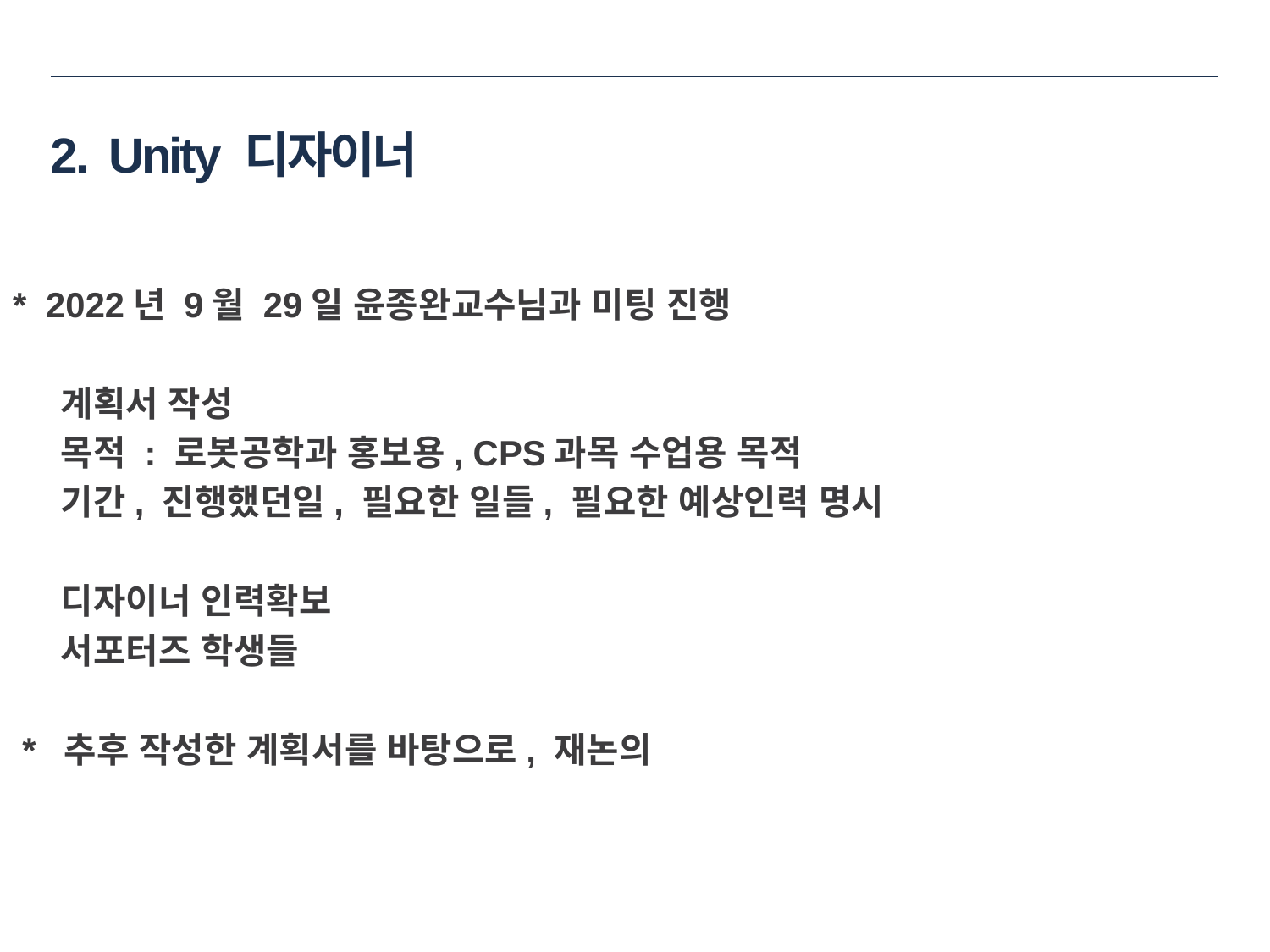

2.  Unity 디자이너

*  2022년 9월 29일 윤종완교수님과 미팅 진행

    계획서 작성
    목적 : 로봇공학과 홍보용, CPS과목 수업용 목적
    기간, 진행했던일, 필요한 일들, 필요한 예상인력 명시

    디자이너 인력확보
    서포터즈 학생들

 *  추후 작성한 계획서를 바탕으로, 재논의